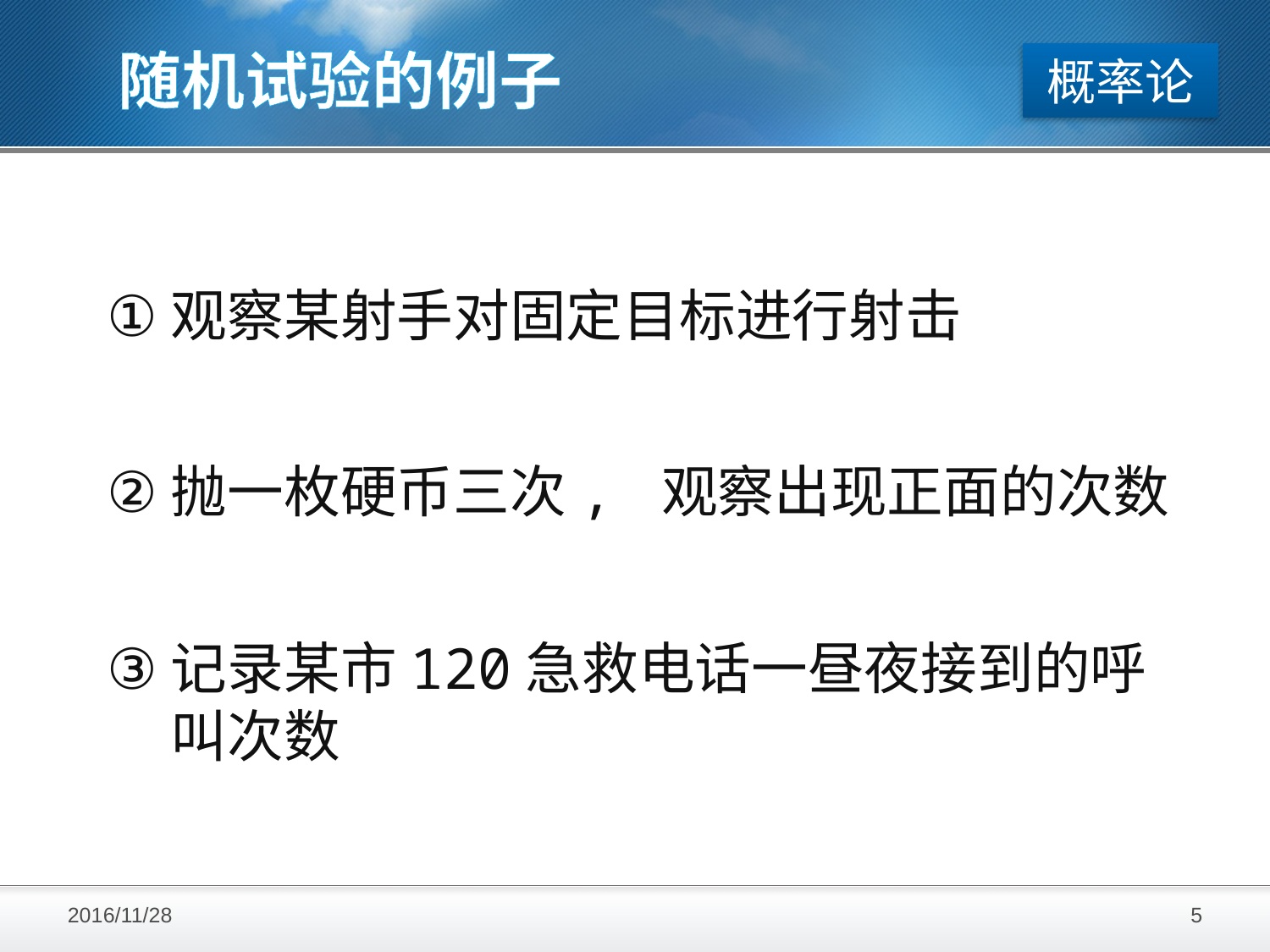

随机试验的例子
概率论
观察某射手对固定目标进行射击
抛一枚硬币三次, 观察出现正面的次数
记录某市120急救电话一昼夜接到的呼叫次数
2016/11/28
5